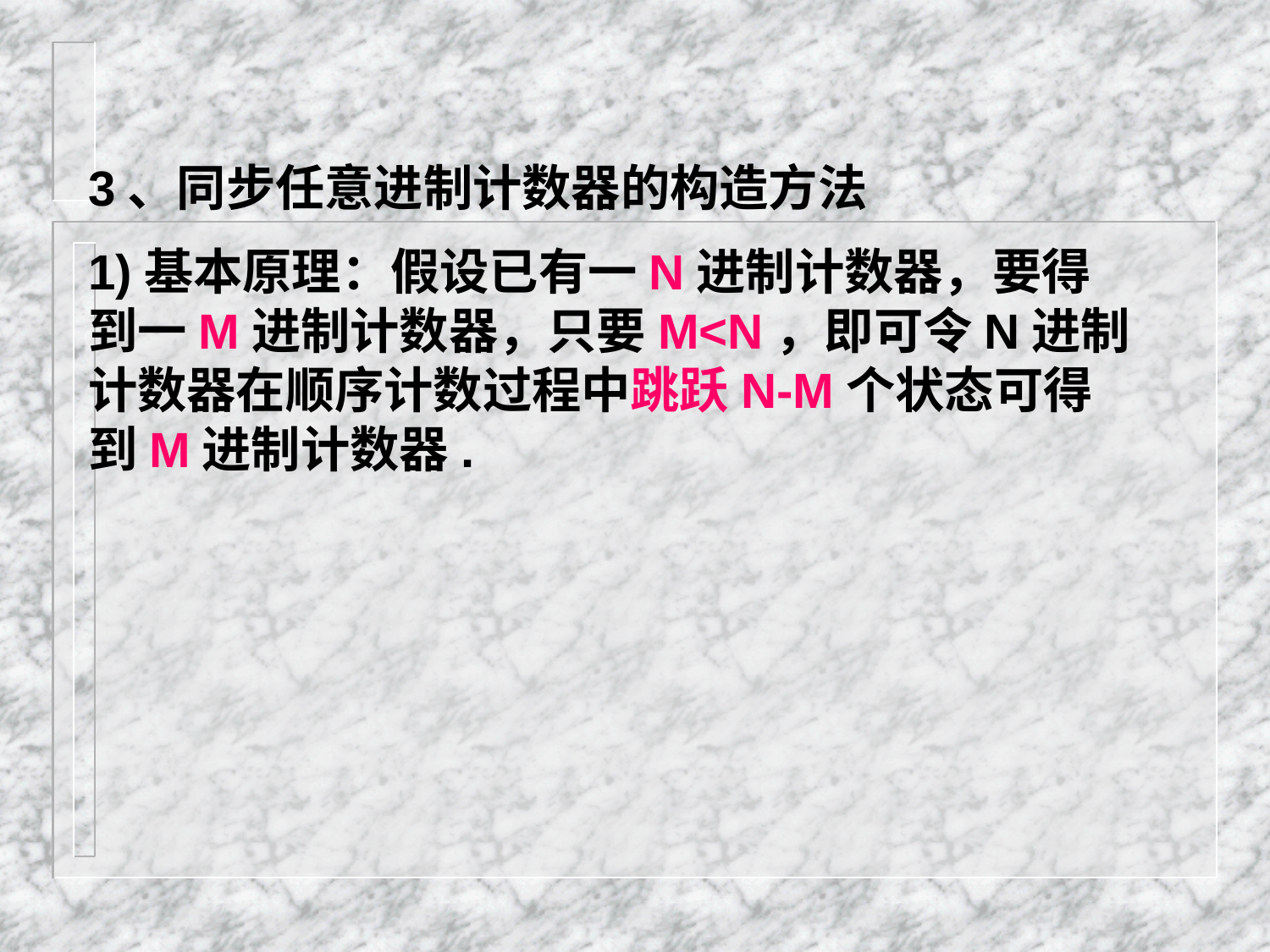

3、同步任意进制计数器的构造方法
1)基本原理：假设已有一N进制计数器，要得到一M进制计数器，只要M<N，即可令N进制计数器在顺序计数过程中跳跃N-M个状态可得到M进制计数器.